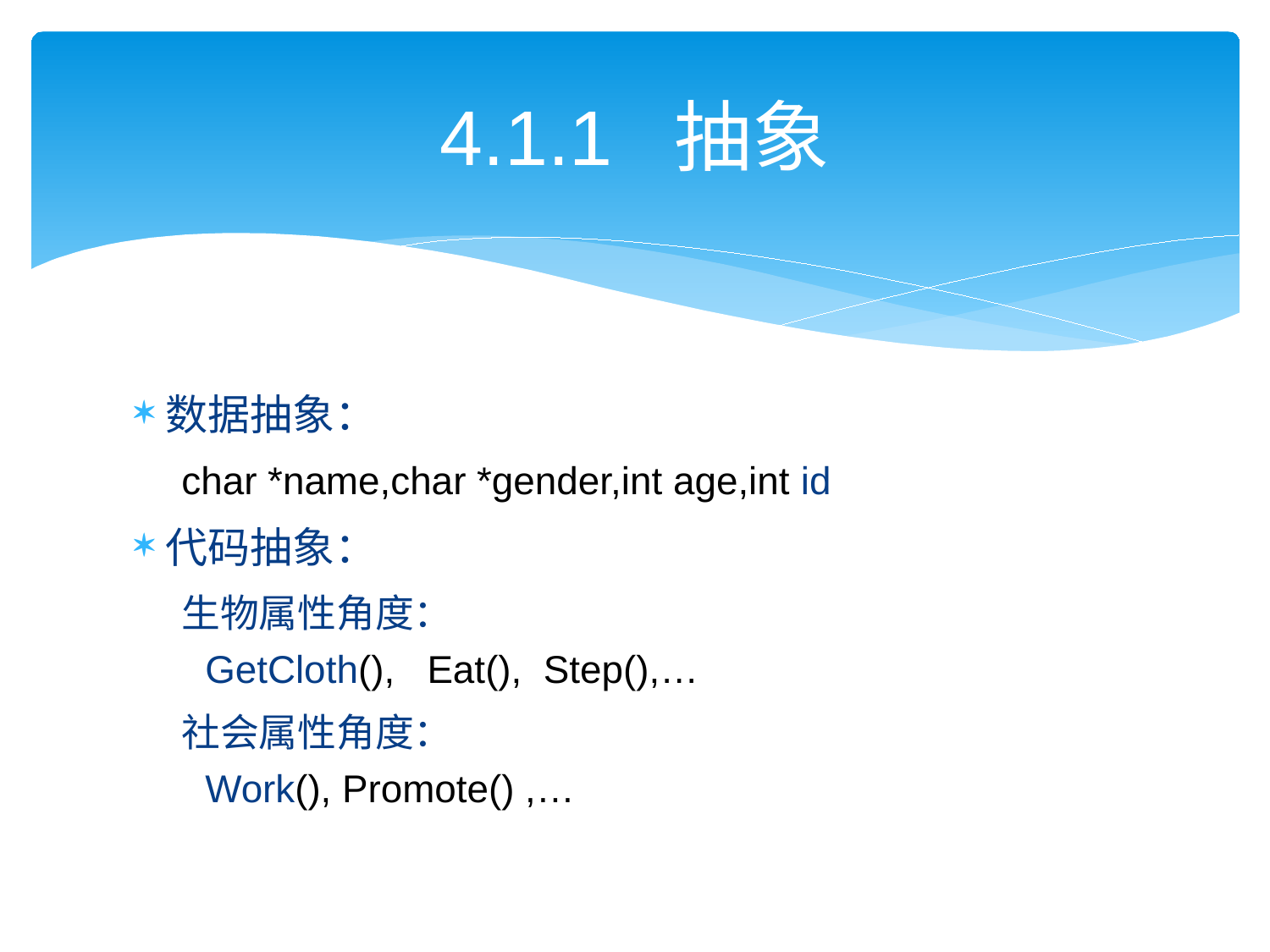

# 4.1.1  抽象
数据抽象：
char *name,char *gender,int age,int id
代码抽象：
生物属性角度：
GetCloth(),   Eat(),  Step(),…
社会属性角度：
Work(), Promote() ,…